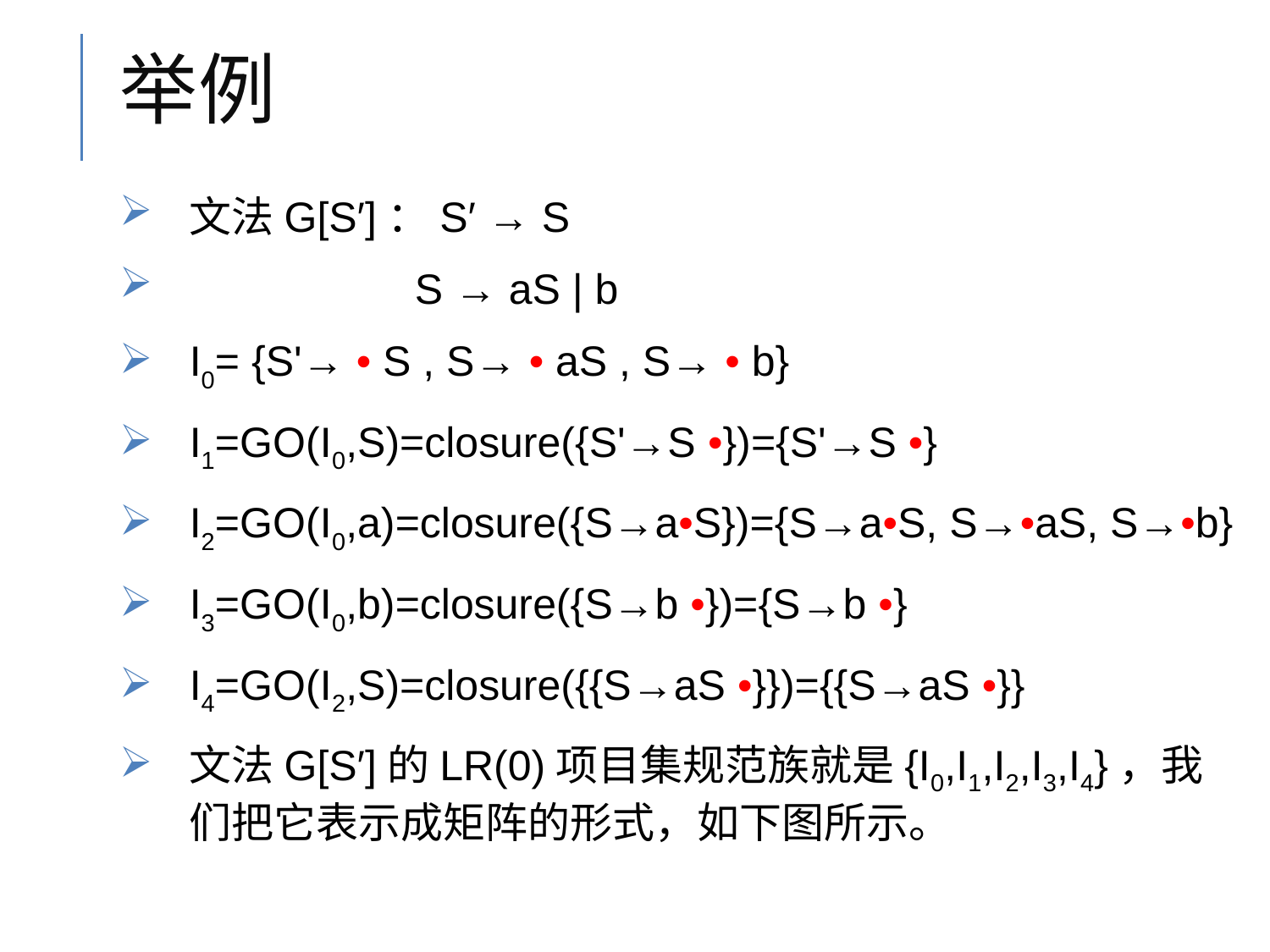

# 举例
文法G[S′]：S′ → S
                   S → aS | b
I0= {S'→ • S , S→ • aS , S→ • b}
I1=GO(I0,S)=closure({S'→S •})={S'→S •}
I2=GO(I0,a)=closure({S→a•S})={S→a•S, S→•aS, S→•b}
I3=GO(I0,b)=closure({S→b •})={S→b •}
I4=GO(I2,S)=closure({{S→aS •}})={{S→aS •}}
文法G[S′]的LR(0)项目集规范族就是{I0,I1,I2,I3,I4}，我们把它表示成矩阵的形式，如下图所示。

45